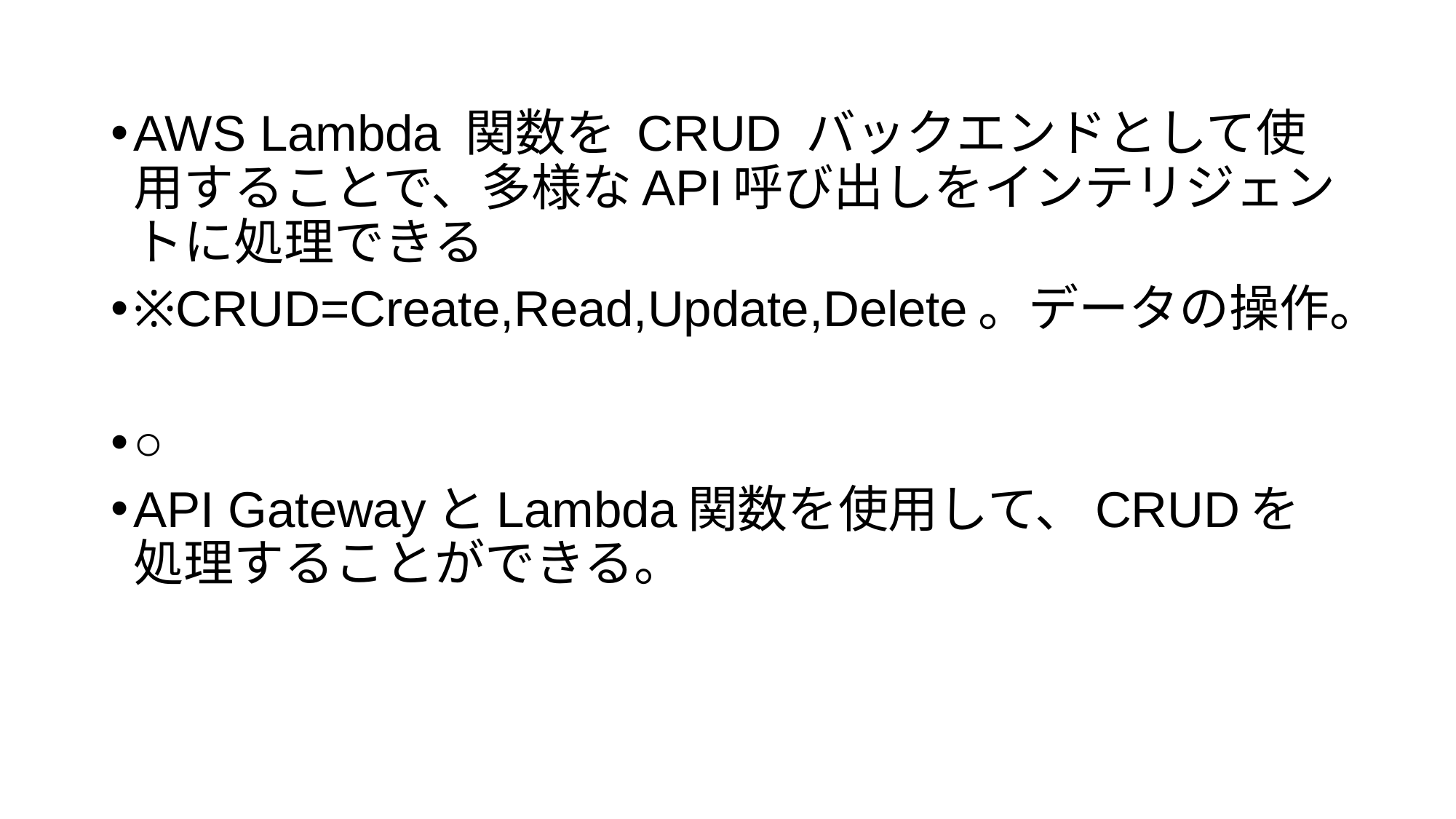

AWS Lambda 関数を CRUD バックエンドとして使用することで、多様なAPI呼び出しをインテリジェントに処理できる
※CRUD=Create,Read,Update,Delete。データの操作。

○
API GatewayとLambda関数を使用して、CRUDを処理することができる。